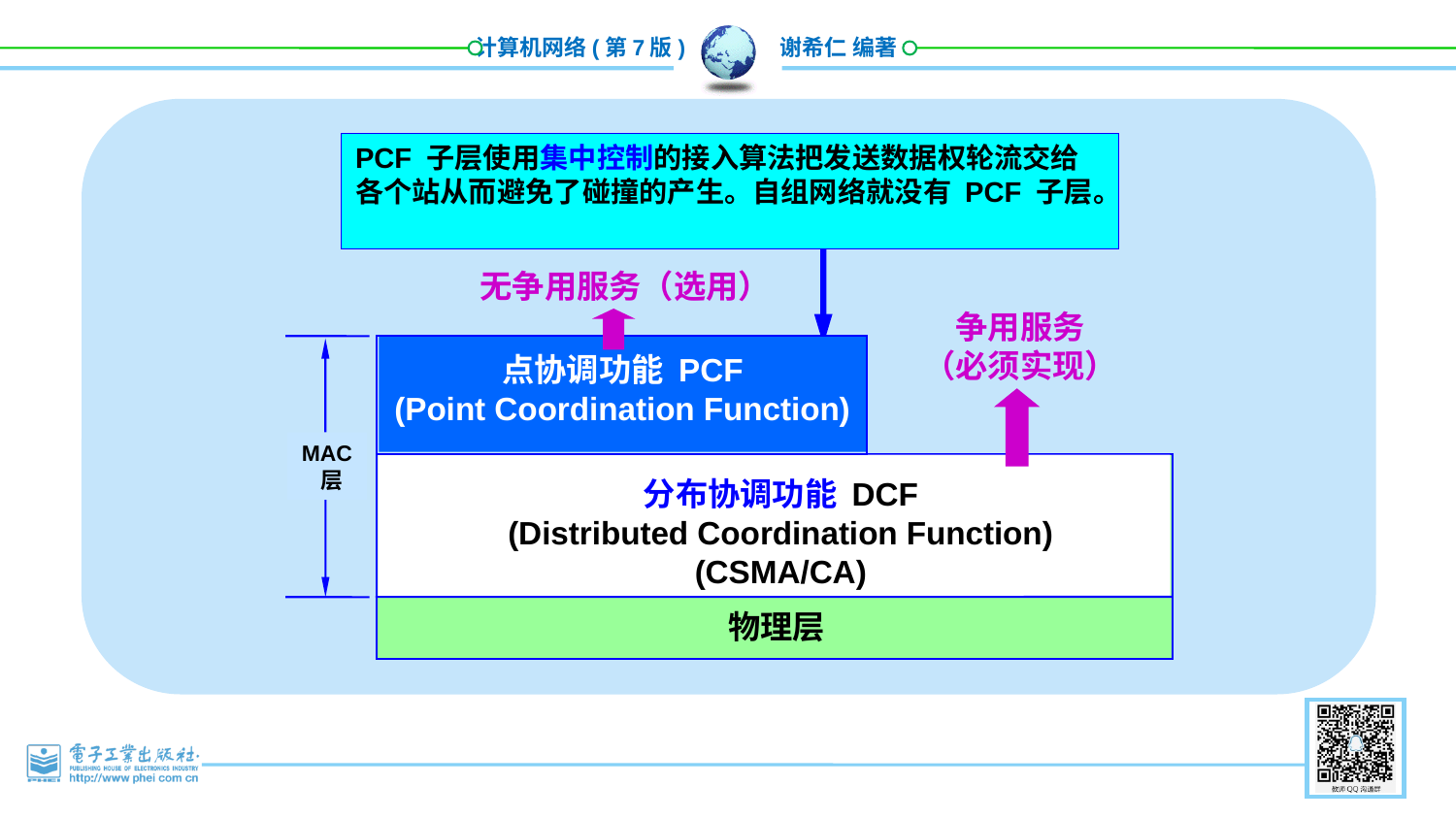

PCF 子层使用集中控制的接入算法把发送数据权轮流交给各个站从而避免了碰撞的产生。自组网络就没有 PCF 子层。

无争用服务（选用）
争用服务
（必须实现）

点协调功能 PCF
(Point Coordination Function)

MAC
 层

分布协调功能 DCF
(Distributed Coordination Function)
(CSMA/CA)

物理层